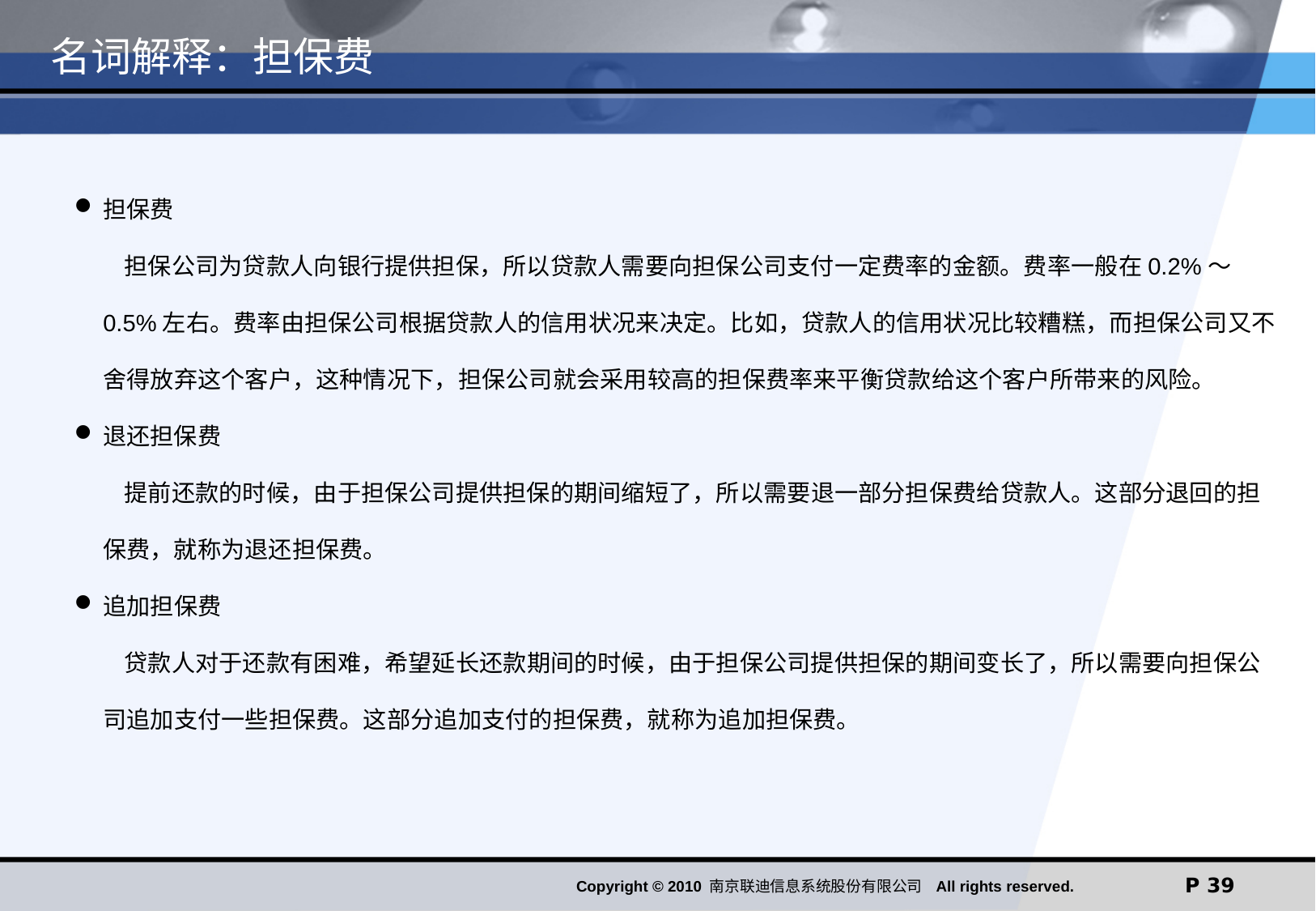

# 名词解释：担保费
担保费
   担保公司为贷款人向银行提供担保，所以贷款人需要向担保公司支付一定费率的金额。费率一般在0.2%～0.5%左右。费率由担保公司根据贷款人的信用状况来决定。比如，贷款人的信用状况比较糟糕，而担保公司又不舍得放弃这个客户，这种情况下，担保公司就会采用较高的担保费率来平衡贷款给这个客户所带来的风险。
退还担保费
   提前还款的时候，由于担保公司提供担保的期间缩短了，所以需要退一部分担保费给贷款人。这部分退回的担保费，就称为退还担保费。
追加担保费
   贷款人对于还款有困难，希望延长还款期间的时候，由于担保公司提供担保的期间变长了，所以需要向担保公司追加支付一些担保费。这部分追加支付的担保费，就称为追加担保费。